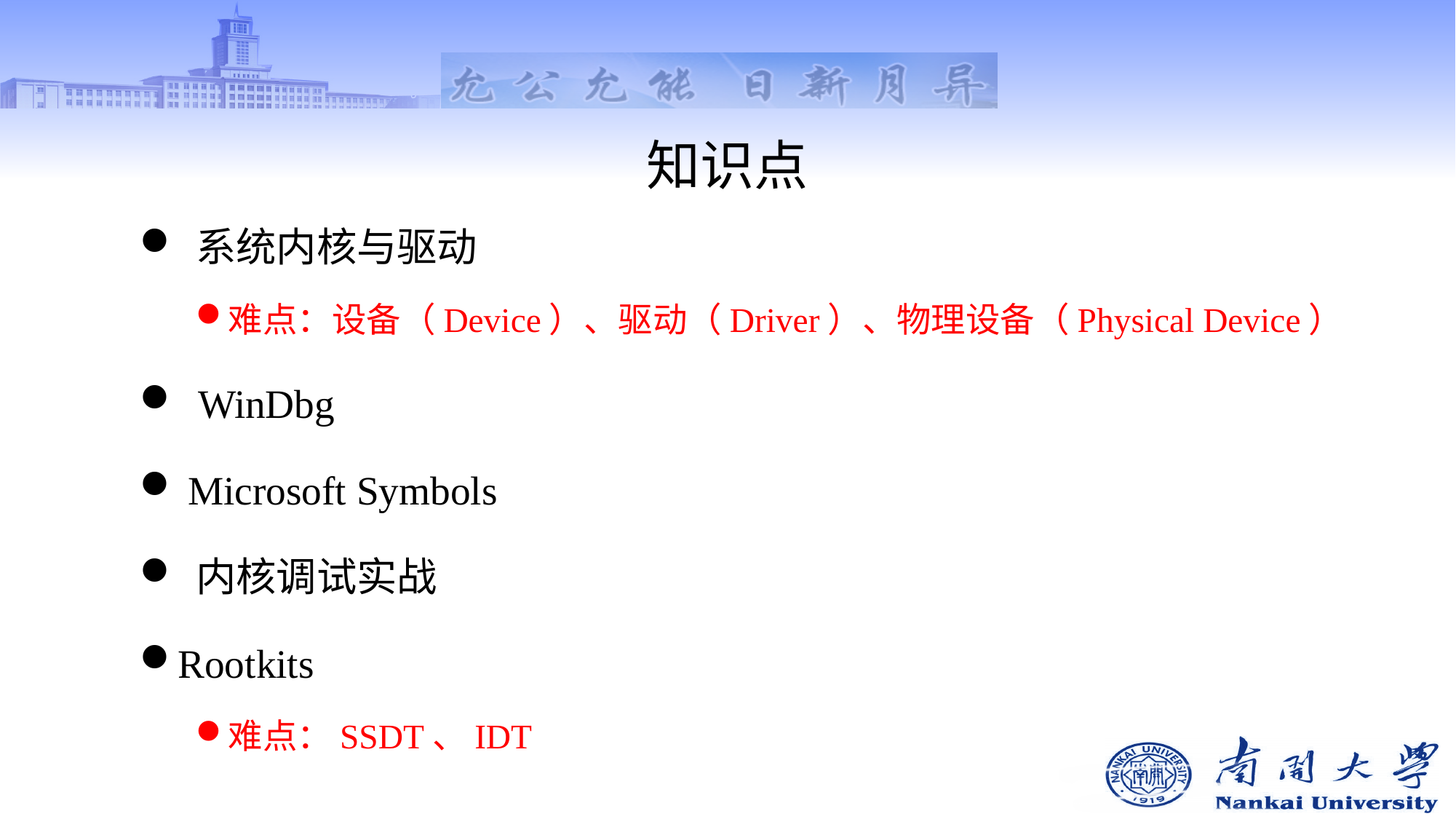

# 知识点
 系统内核与驱动
难点：设备（Device）、驱动（Driver）、物理设备（Physical Device）
  WinDbg
 Microsoft Symbols
 内核调试实战
Rootkits
难点：SSDT、IDT